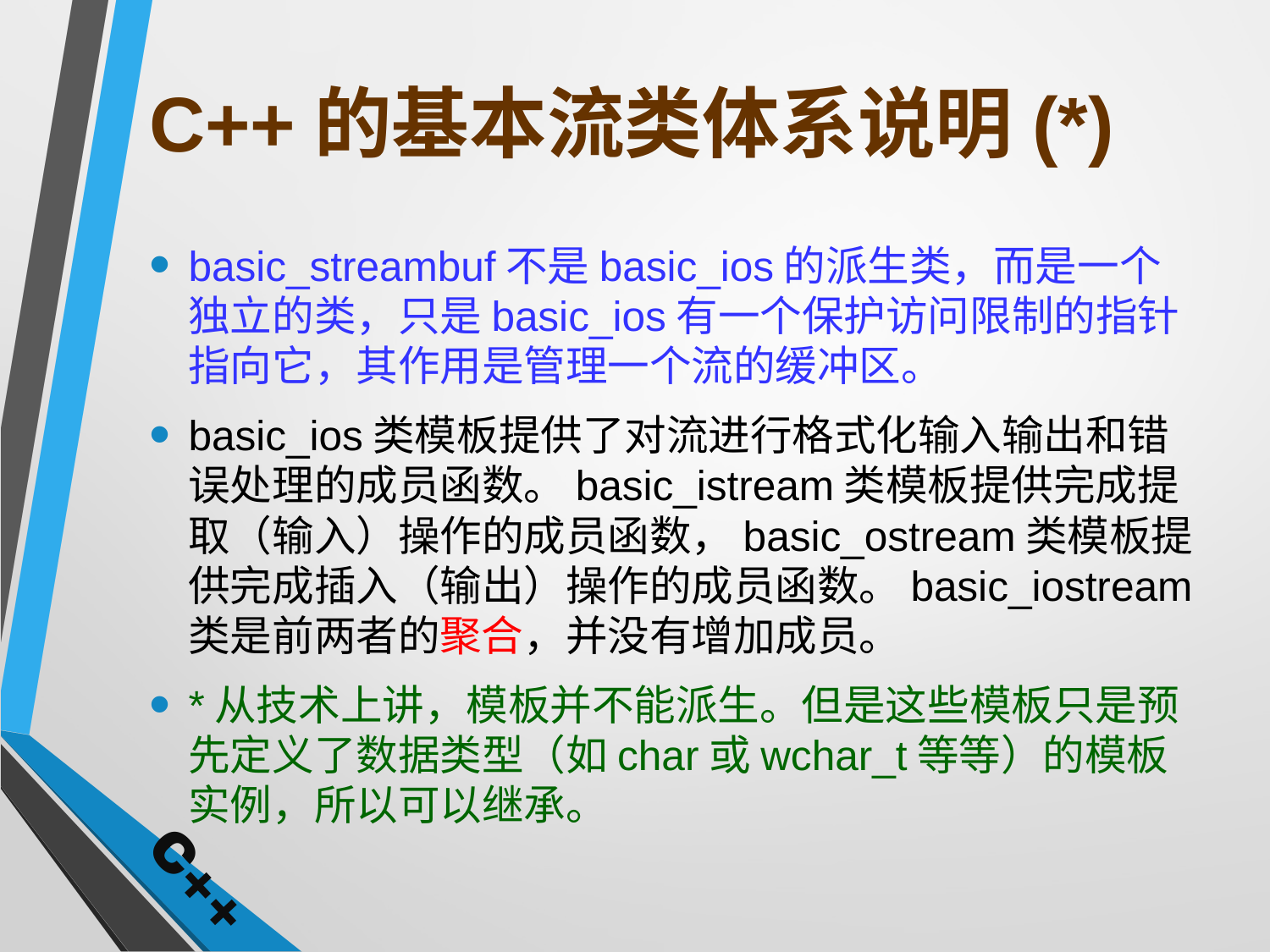

# C++的基本流类体系说明(*)
basic_streambuf不是basic_ios的派生类，而是一个独立的类，只是basic_ios有一个保护访问限制的指针指向它，其作用是管理一个流的缓冲区。
basic_ios类模板提供了对流进行格式化输入输出和错误处理的成员函数。basic_istream类模板提供完成提取（输入）操作的成员函数，basic_ostream类模板提供完成插入（输出）操作的成员函数。basic_iostream类是前两者的聚合，并没有增加成员。
*从技术上讲，模板并不能派生。但是这些模板只是预先定义了数据类型（如char或wchar_t等等）的模板实例，所以可以继承。